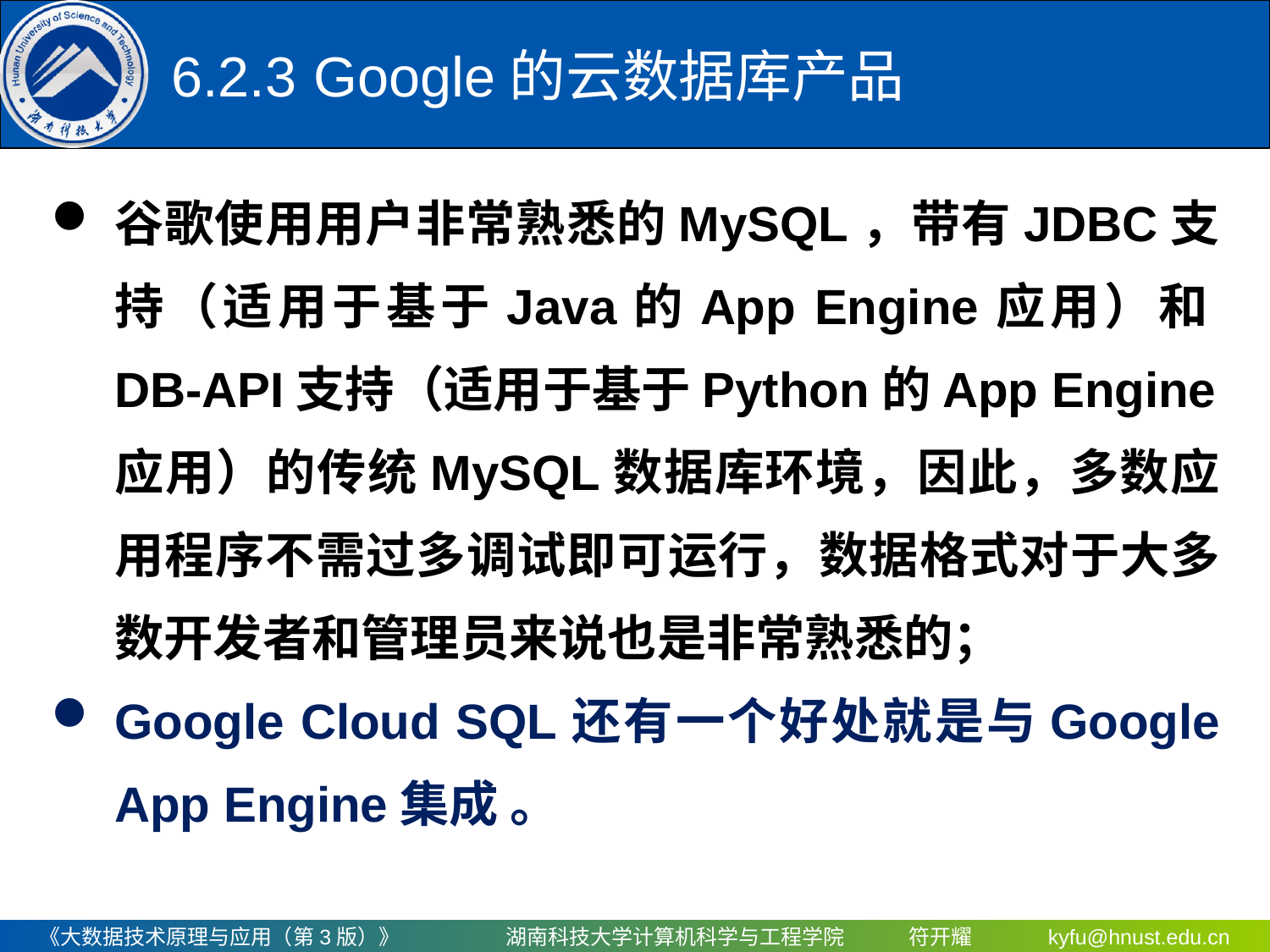

# 6.2.3	 Google的云数据库产品
谷歌使用用户非常熟悉的MySQL，带有JDBC支持（适用于基于Java的App Engine应用）和DB-API支持（适用于基于Python的App Engine应用）的传统MySQL数据库环境，因此，多数应用程序不需过多调试即可运行，数据格式对于大多数开发者和管理员来说也是非常熟悉的；
Google Cloud SQL还有一个好处就是与Google App Engine集成 。